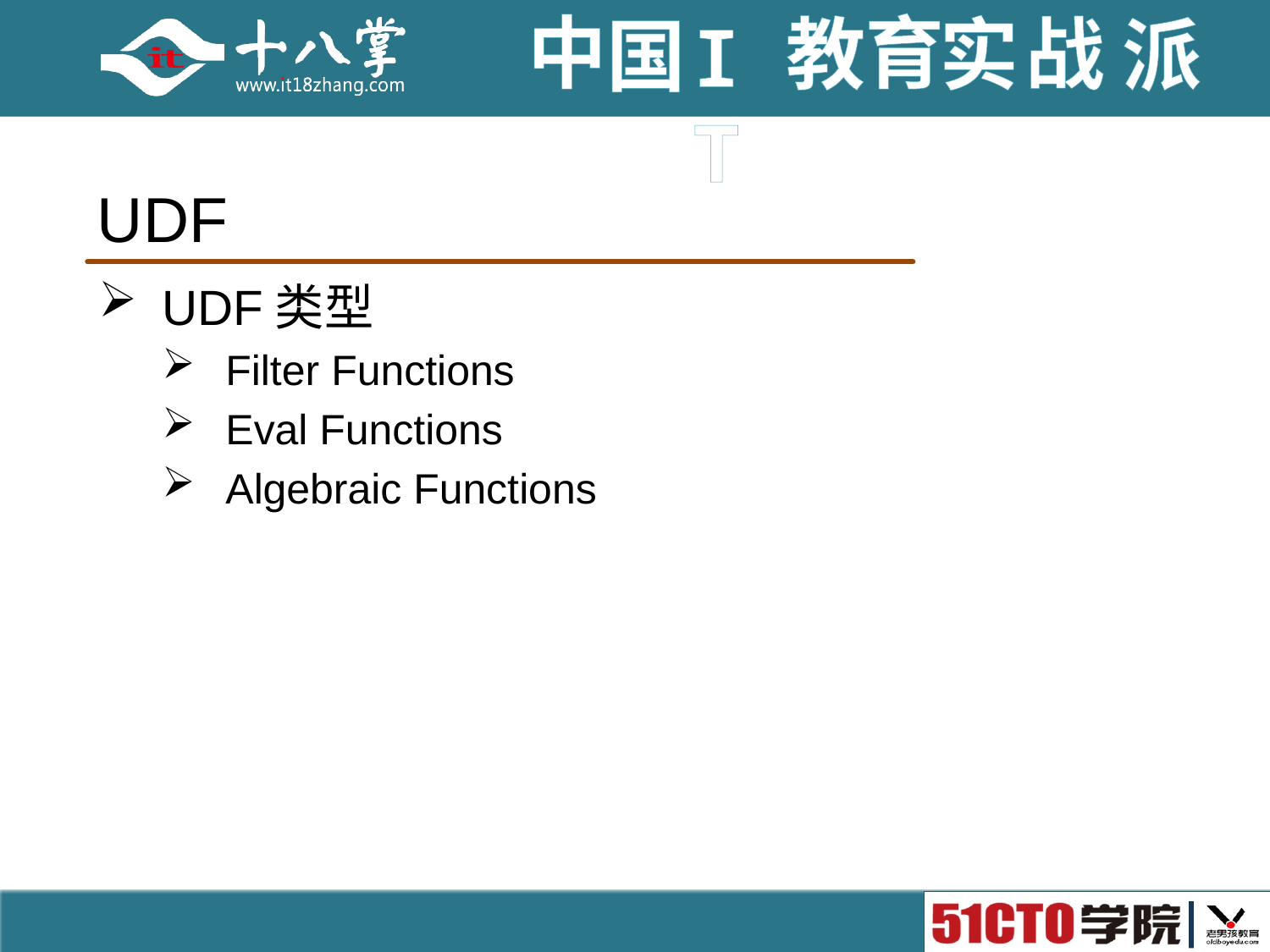

# UDF
UDF类型
Filter Functions
Eval Functions
Algebraic Functions